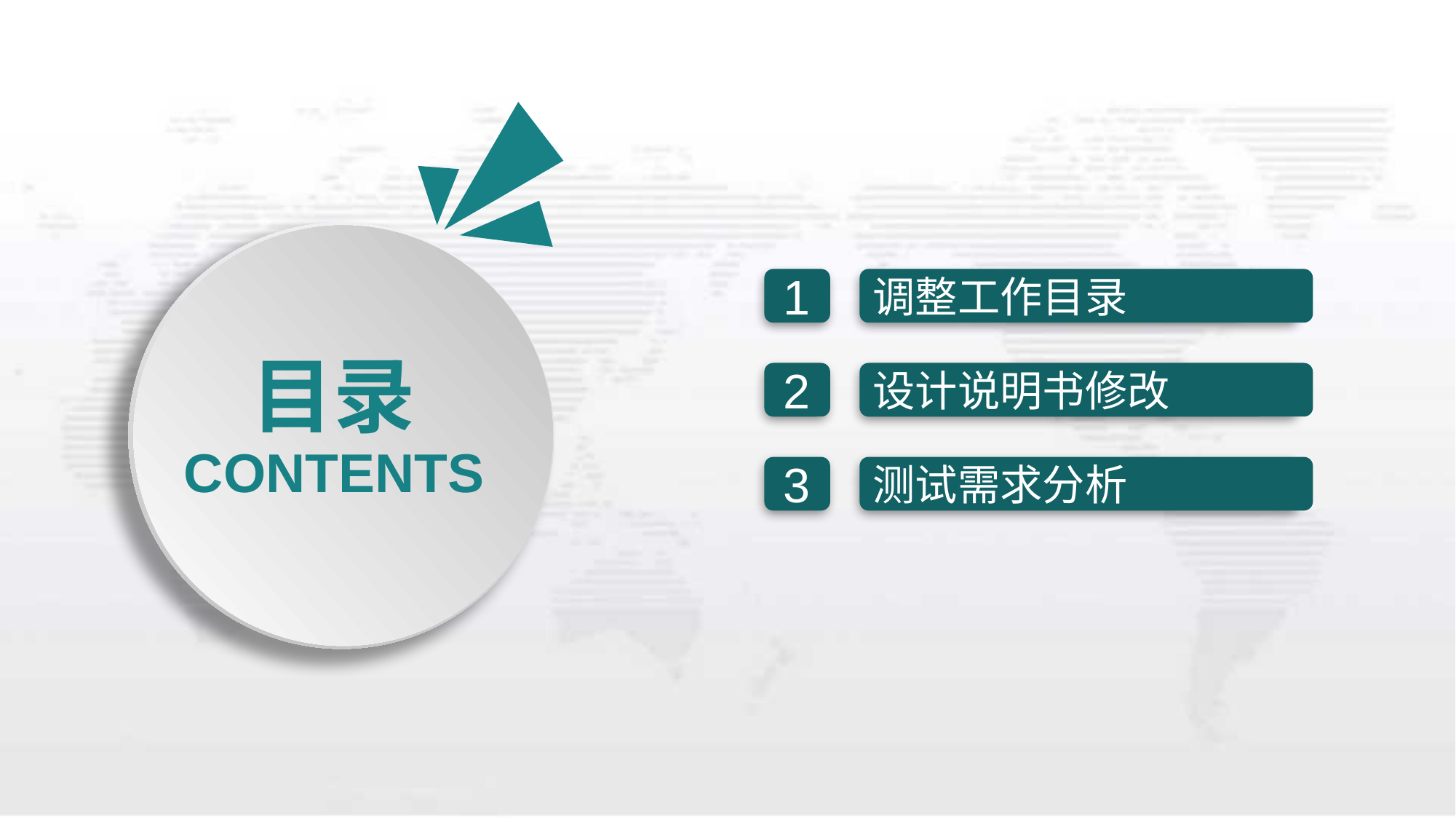

1

调整工作目录
目录
2

设计说明书修改
CONTENTS
3

测试需求分析